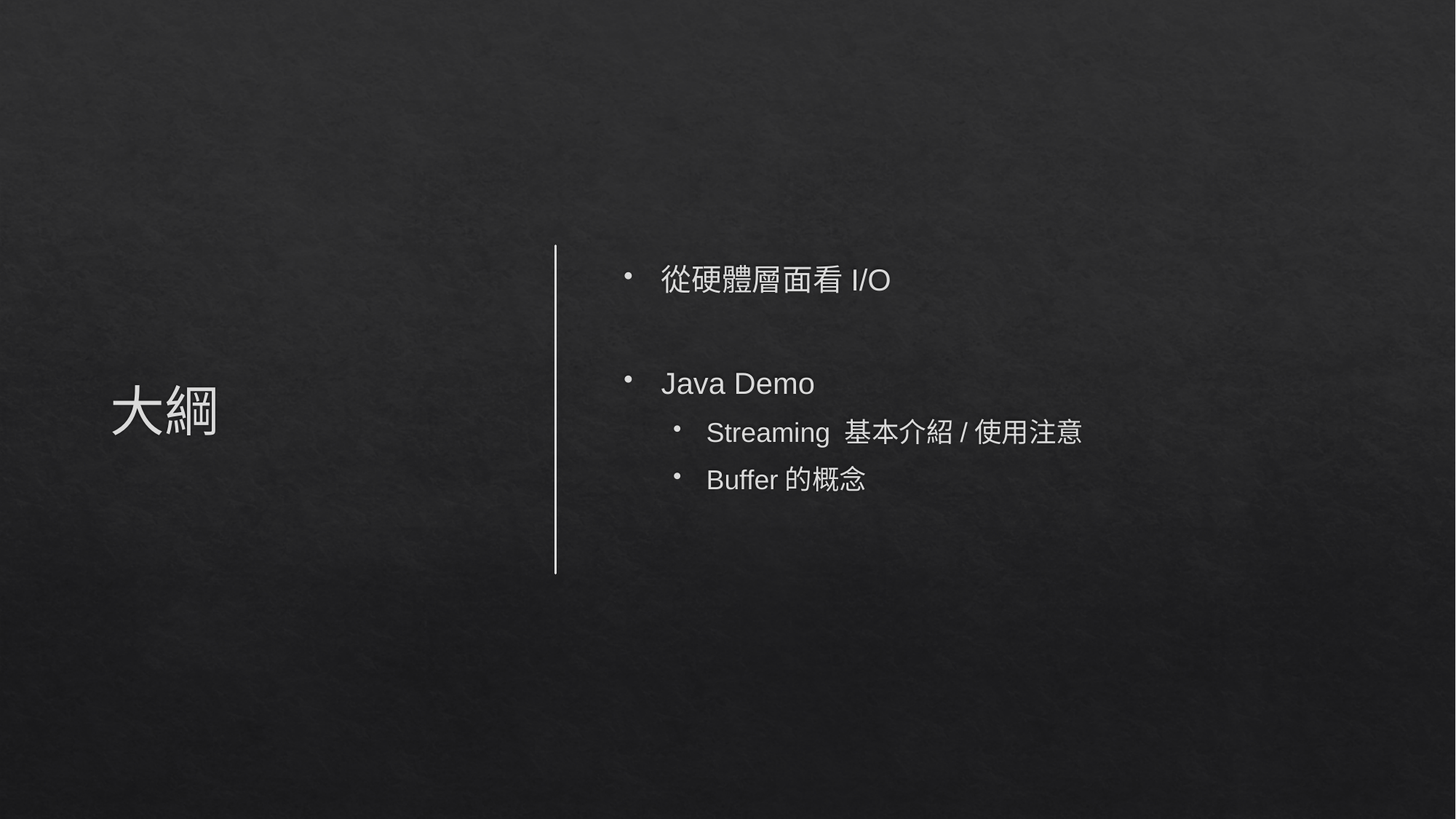

# 大綱
從硬體層面看I/O

Java Demo
Streaming 基本介紹/使用注意
Buffer的概念